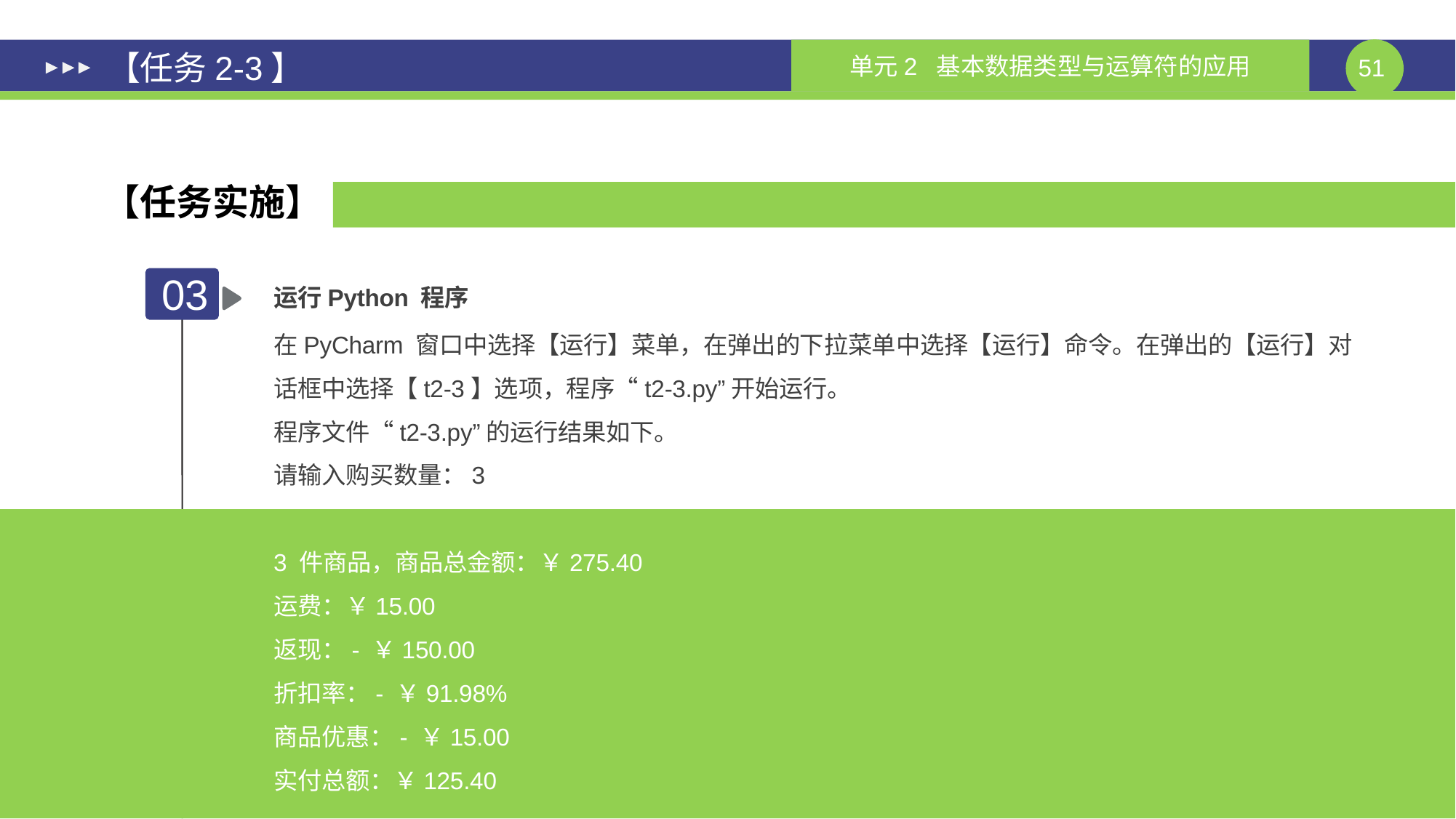

# 【任务2-3】
【任务实施】

运行Python 程序
03

在PyCharm 窗口中选择【运行】菜单，在弹出的下拉菜单中选择【运行】命令。在弹出的【运行】对话框中选择【t2-3】选项，程序“t2-3.py”开始运行。
程序文件“t2-3.py”的运行结果如下。
请输入购买数量：3

3 件商品，商品总金额：￥275.40
运费：￥15.00
返现：- ￥150.00
折扣率：- ￥91.98%
商品优惠：- ￥15.00
实付总额：￥125.40